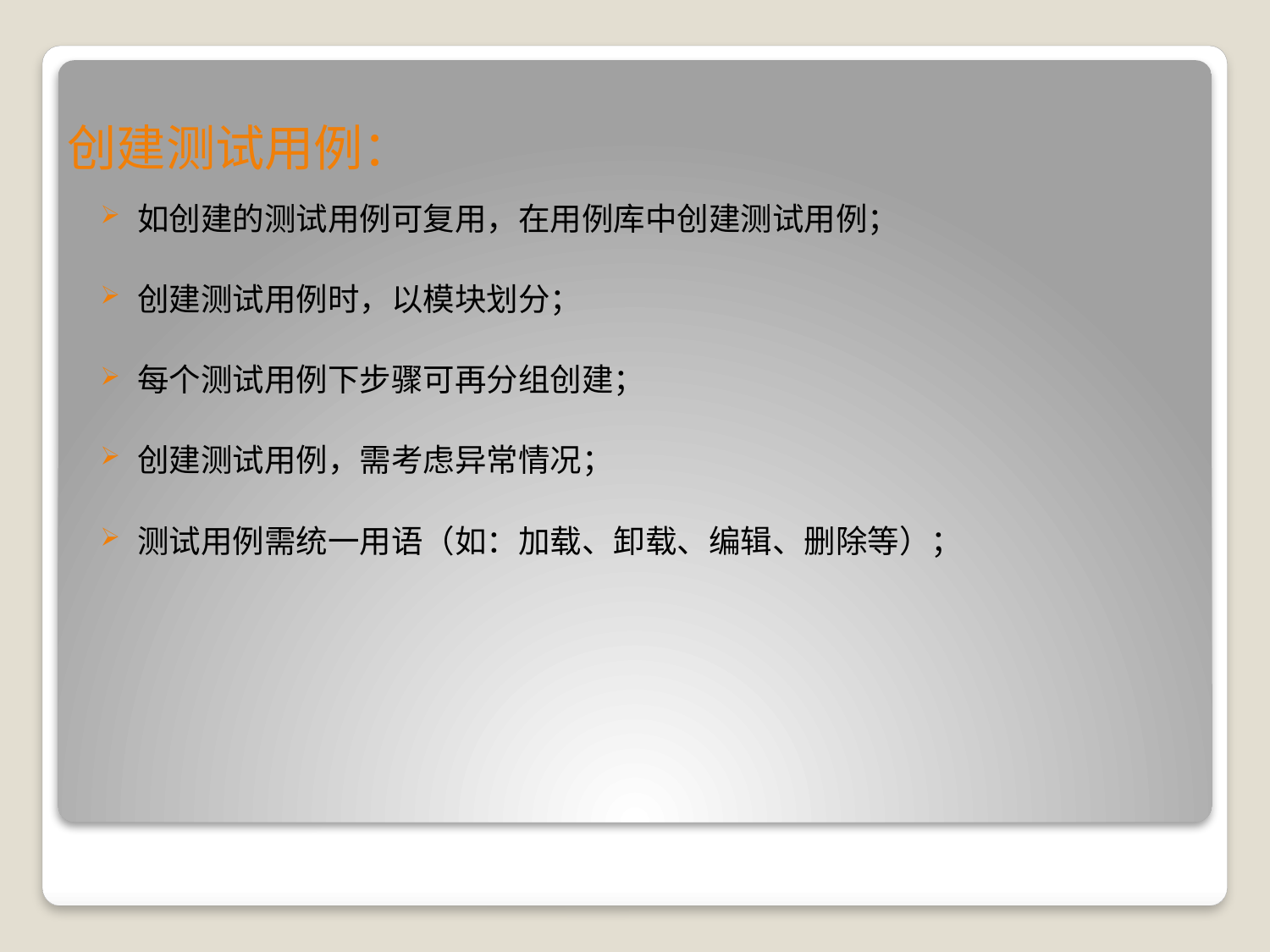

# 创建测试用例：
如创建的测试用例可复用，在用例库中创建测试用例；
创建测试用例时，以模块划分；
每个测试用例下步骤可再分组创建；
创建测试用例，需考虑异常情况；
测试用例需统一用语（如：加载、卸载、编辑、删除等）；